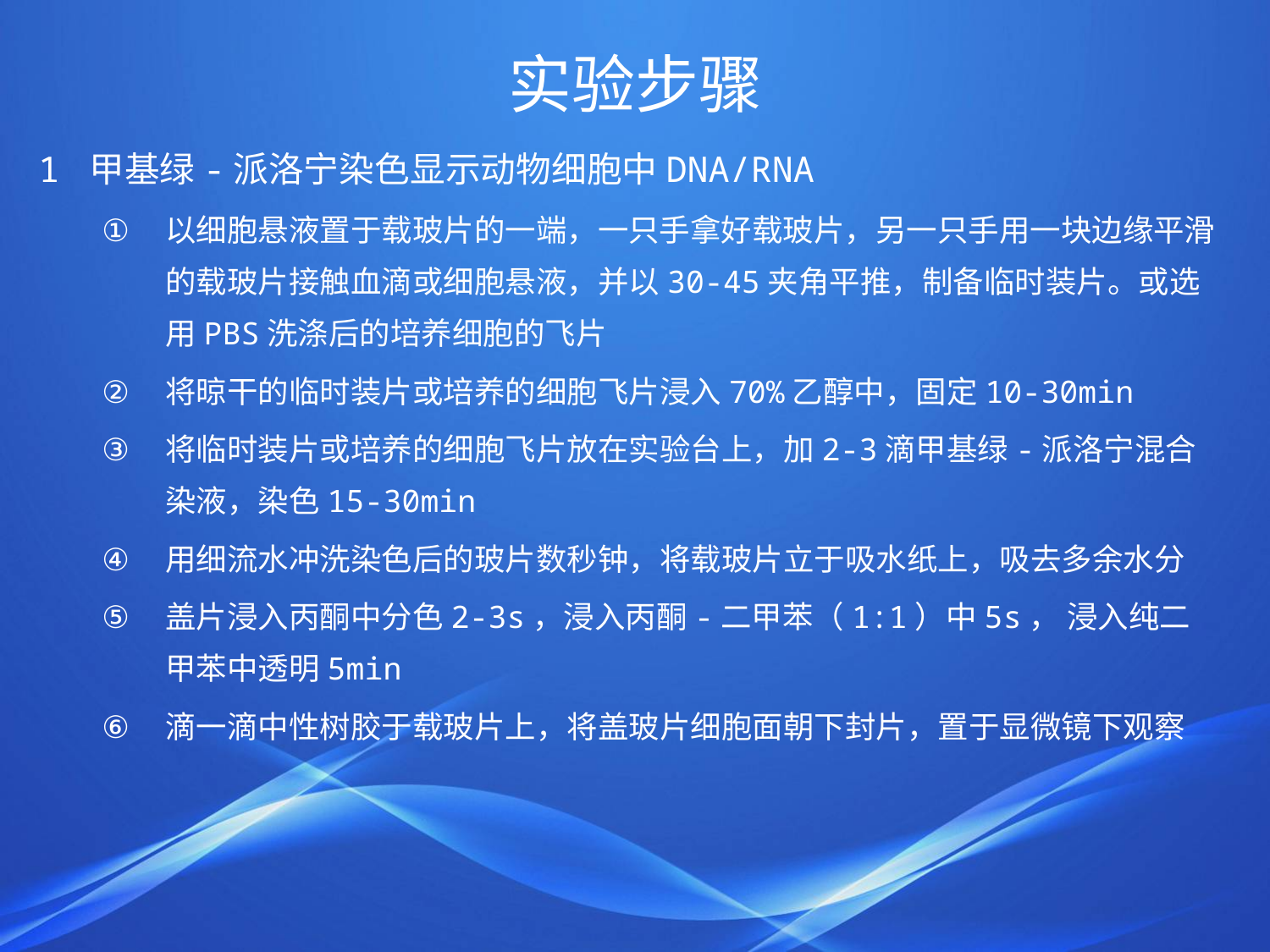

# 实验步骤
1 甲基绿-派洛宁染色显示动物细胞中DNA/RNA
以细胞悬液置于载玻片的一端，一只手拿好载玻片，另一只手用一块边缘平滑的载玻片接触血滴或细胞悬液，并以30-45夹角平推，制备临时装片。或选用PBS洗涤后的培养细胞的飞片
将晾干的临时装片或培养的细胞飞片浸入70%乙醇中，固定10-30min
将临时装片或培养的细胞飞片放在实验台上，加2-3滴甲基绿-派洛宁混合染液，染色15-30min
用细流水冲洗染色后的玻片数秒钟，将载玻片立于吸水纸上，吸去多余水分
盖片浸入丙酮中分色2-3s，浸入丙酮-二甲苯（1:1）中5s， 浸入纯二甲苯中透明5min
滴一滴中性树胶于载玻片上，将盖玻片细胞面朝下封片，置于显微镜下观察